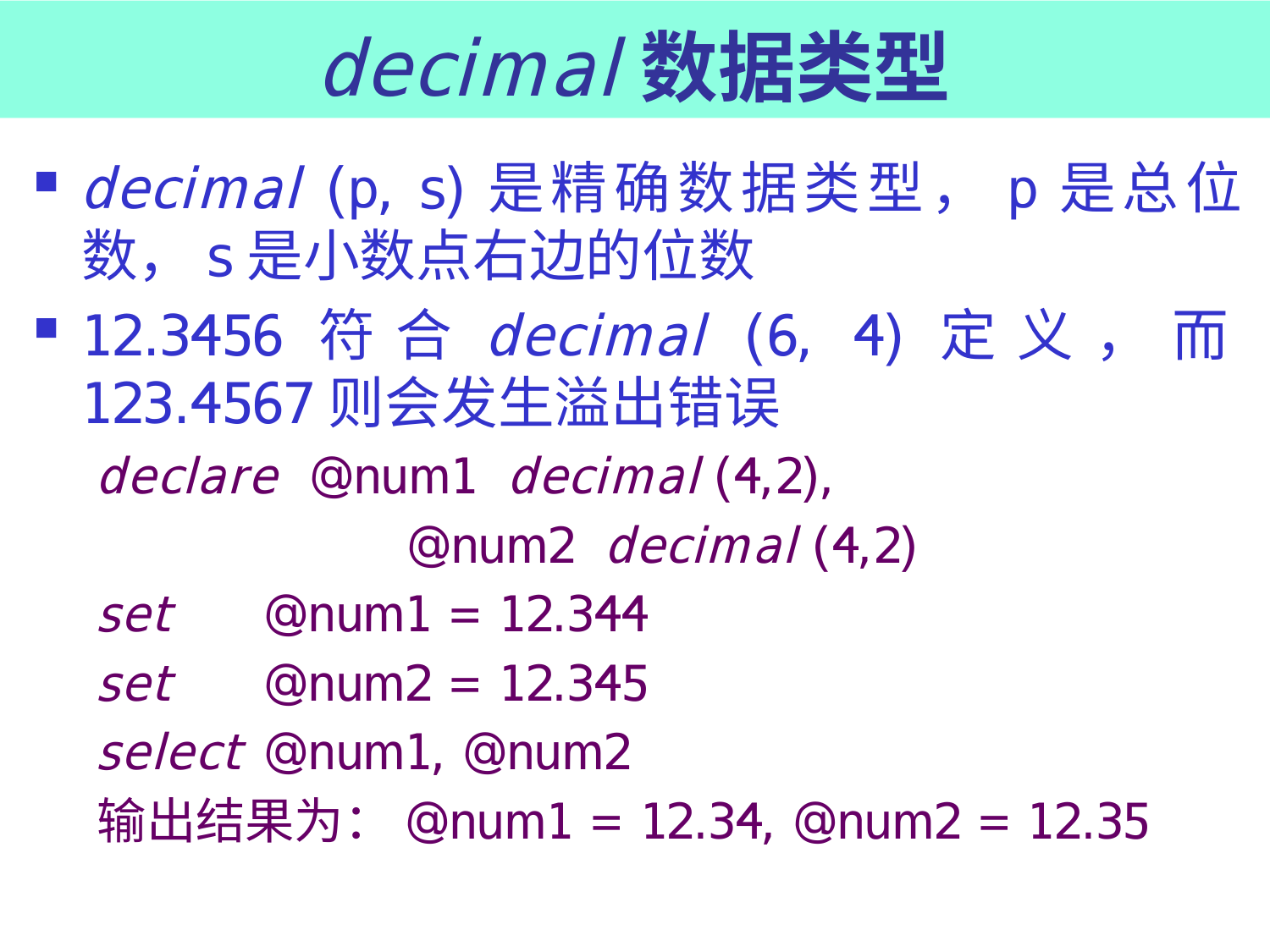

# decimal数据类型
decimal (p, s)是精确数据类型，p是总位数，s是小数点右边的位数
12.3456符合decimal (6, 4)定义，而123.4567则会发生溢出错误
declare  @num1  decimal (4,2),
			 @num2  decimal (4,2)
set 	@num1 = 12.344
set 	@num2 = 12.345
select	@num1, @num2
输出结果为：@num1 = 12.34, @num2 = 12.35